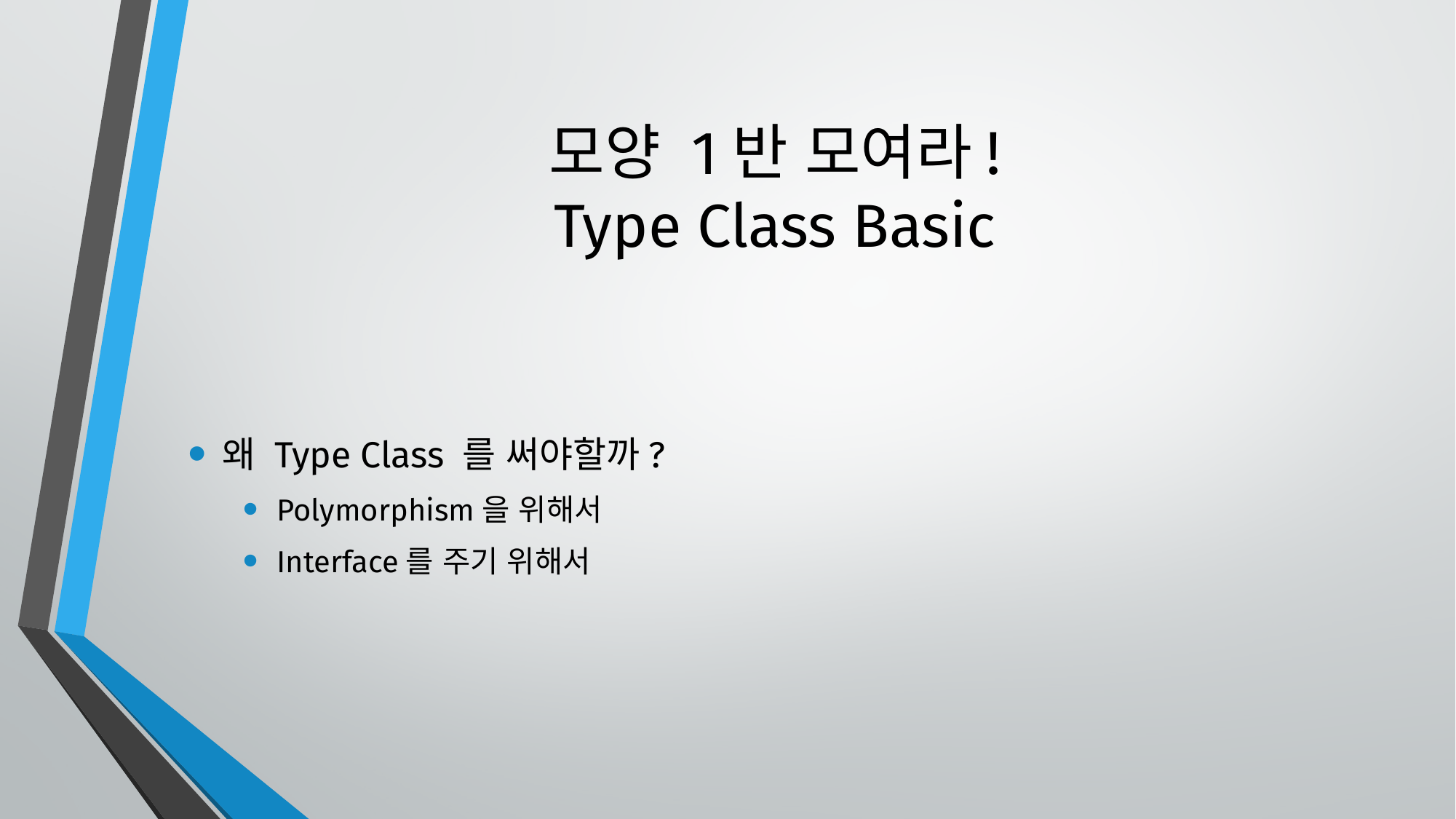

# 모양 1반 모여라! Type Class Basic
왜 Type Class 를 써야할까?
Polymorphism을 위해서
Interface를 주기 위해서